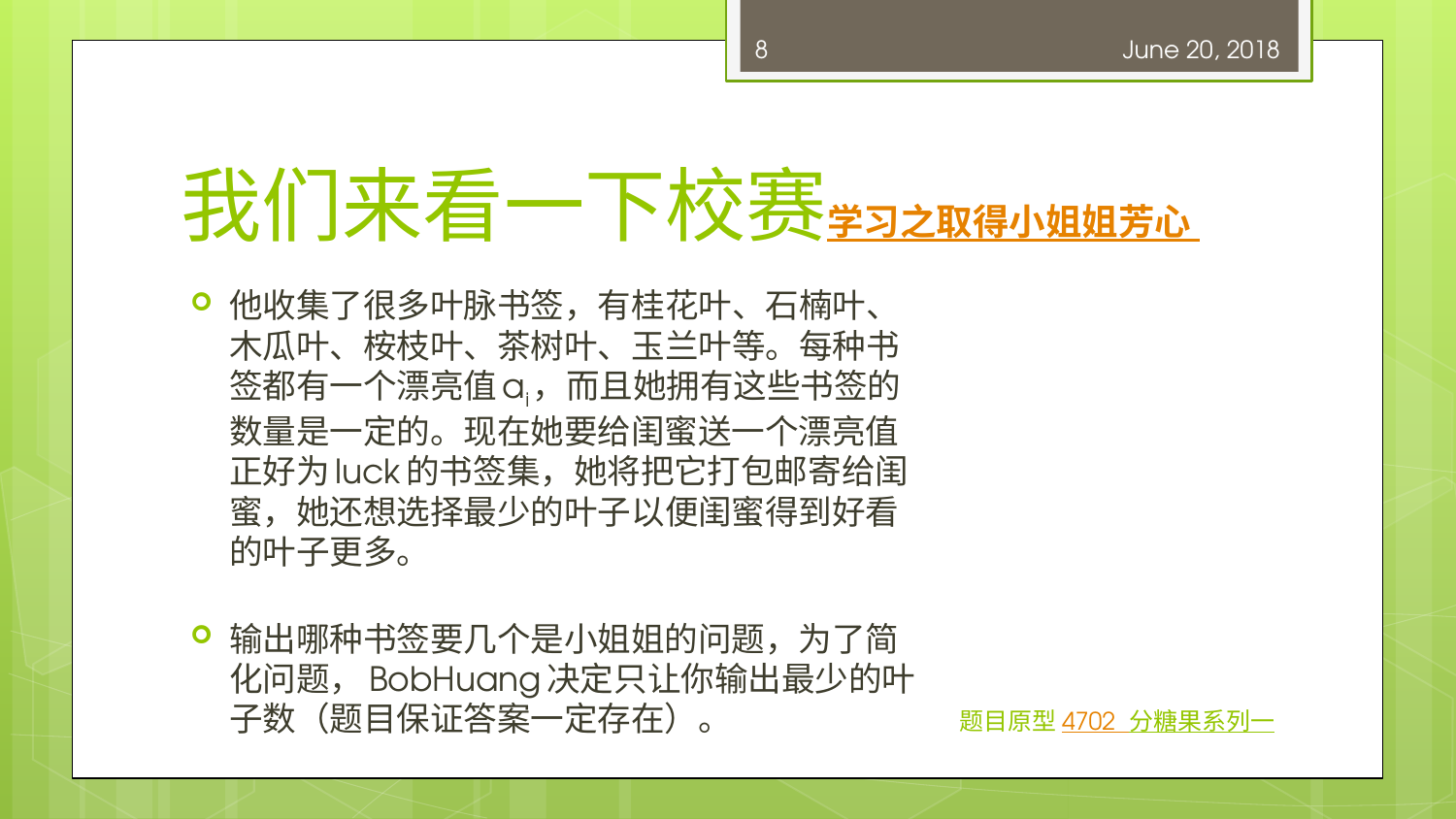

8
June 20, 2018
# 我们来看一下校赛学习之取得小姐姐芳心
他收集了很多叶脉书签，有桂花叶、石楠叶、木瓜叶、桉枝叶、茶树叶、玉兰叶等。每种书签都有一个漂亮值ai，而且她拥有这些书签的数量是一定的。现在她要给闺蜜送一个漂亮值正好为luck的书签集，她将把它打包邮寄给闺蜜，她还想选择最少的叶子以便闺蜜得到好看的叶子更多。
输出哪种书签要几个是小姐姐的问题，为了简化问题，BobHuang决定只让你输出最少的叶子数（题目保证答案一定存在）。
题目原型4702  分糖果系列一